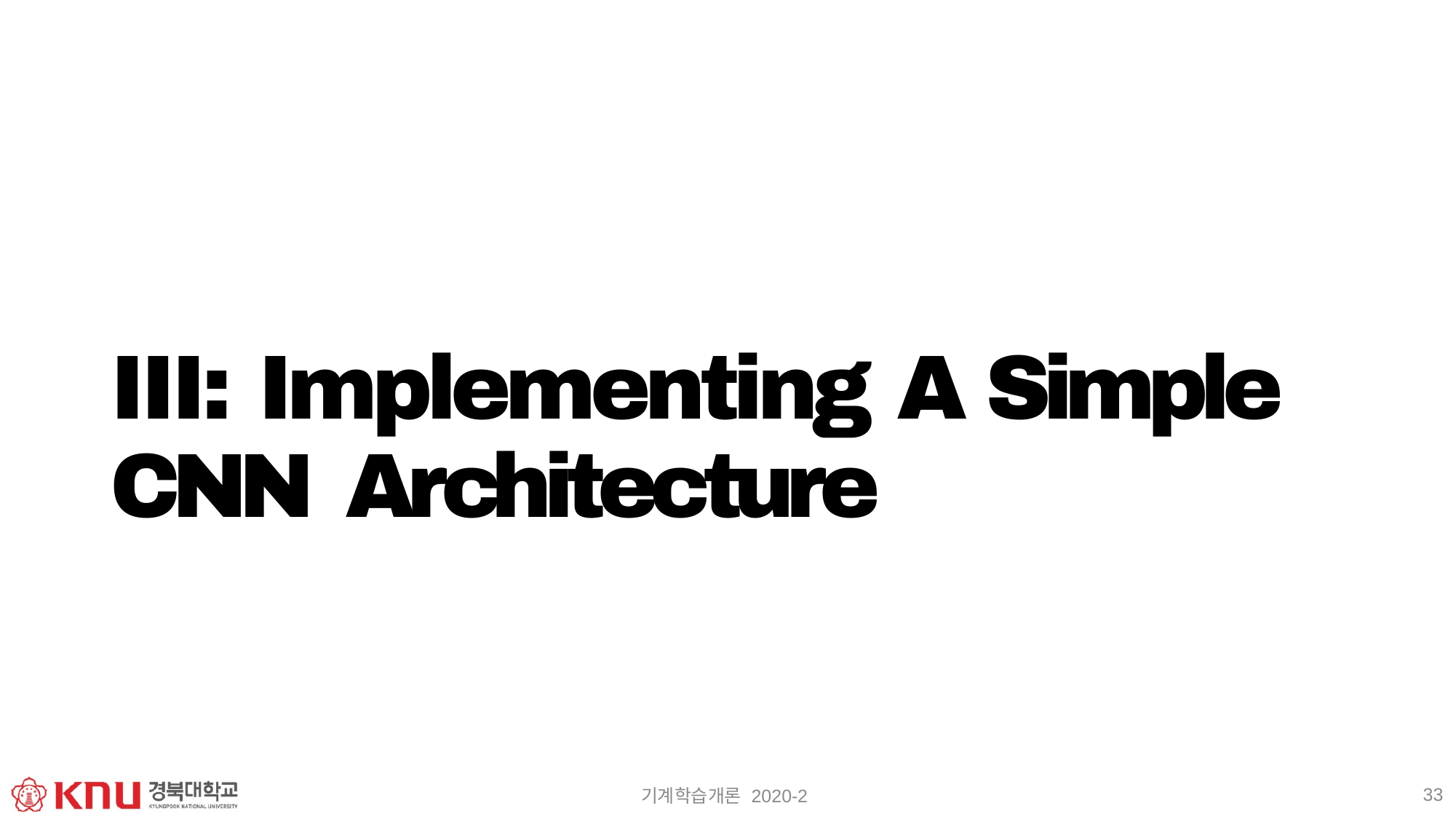

# III: Implementing A Simple  CNN Architecture
33
기계학습개론 2020-2